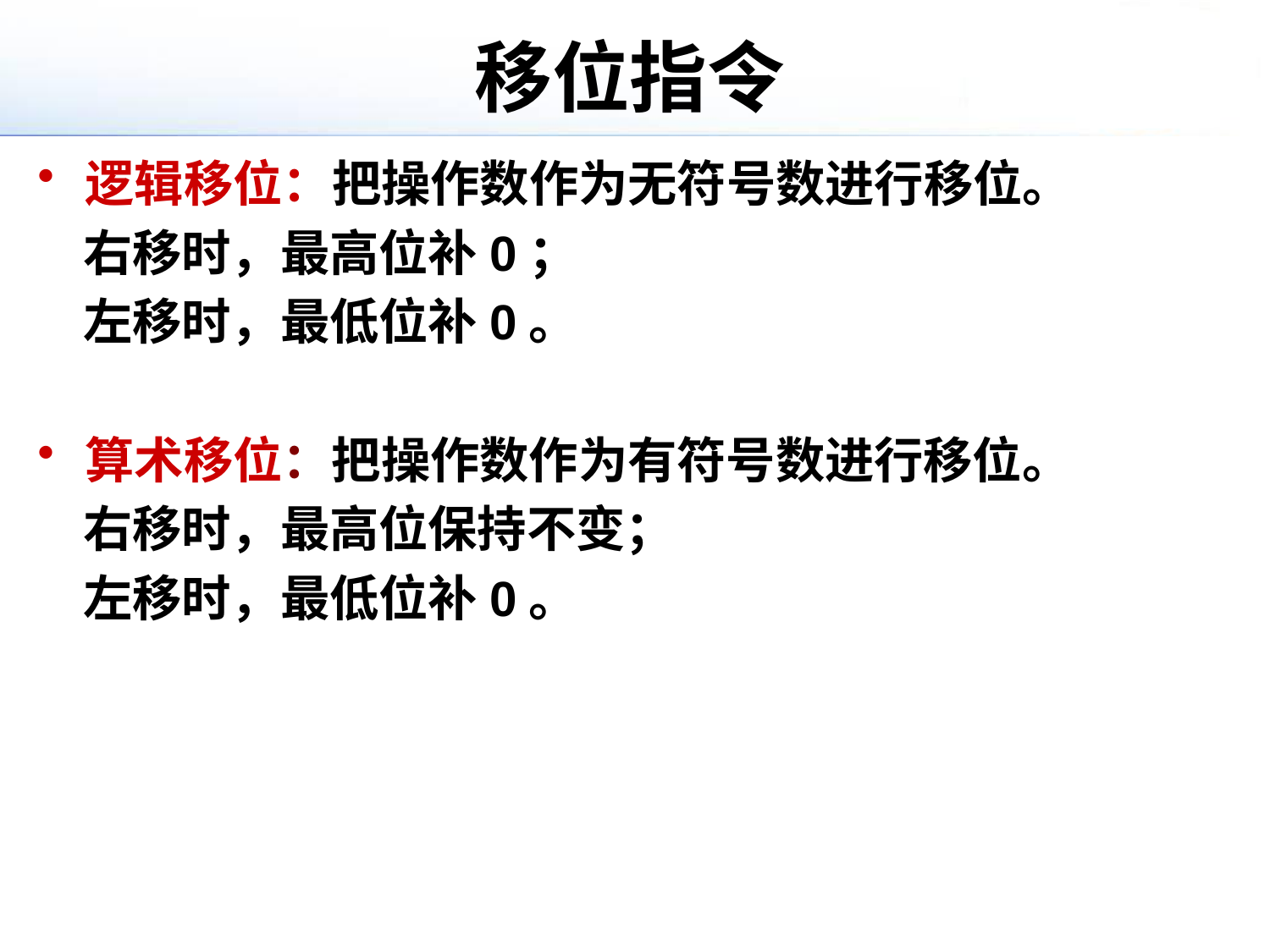

# 移位指令
逻辑移位：把操作数作为无符号数进行移位。
   右移时，最高位补0；
   左移时，最低位补0。

算术移位：把操作数作为有符号数进行移位。
   右移时，最高位保持不变；
   左移时，最低位补0。